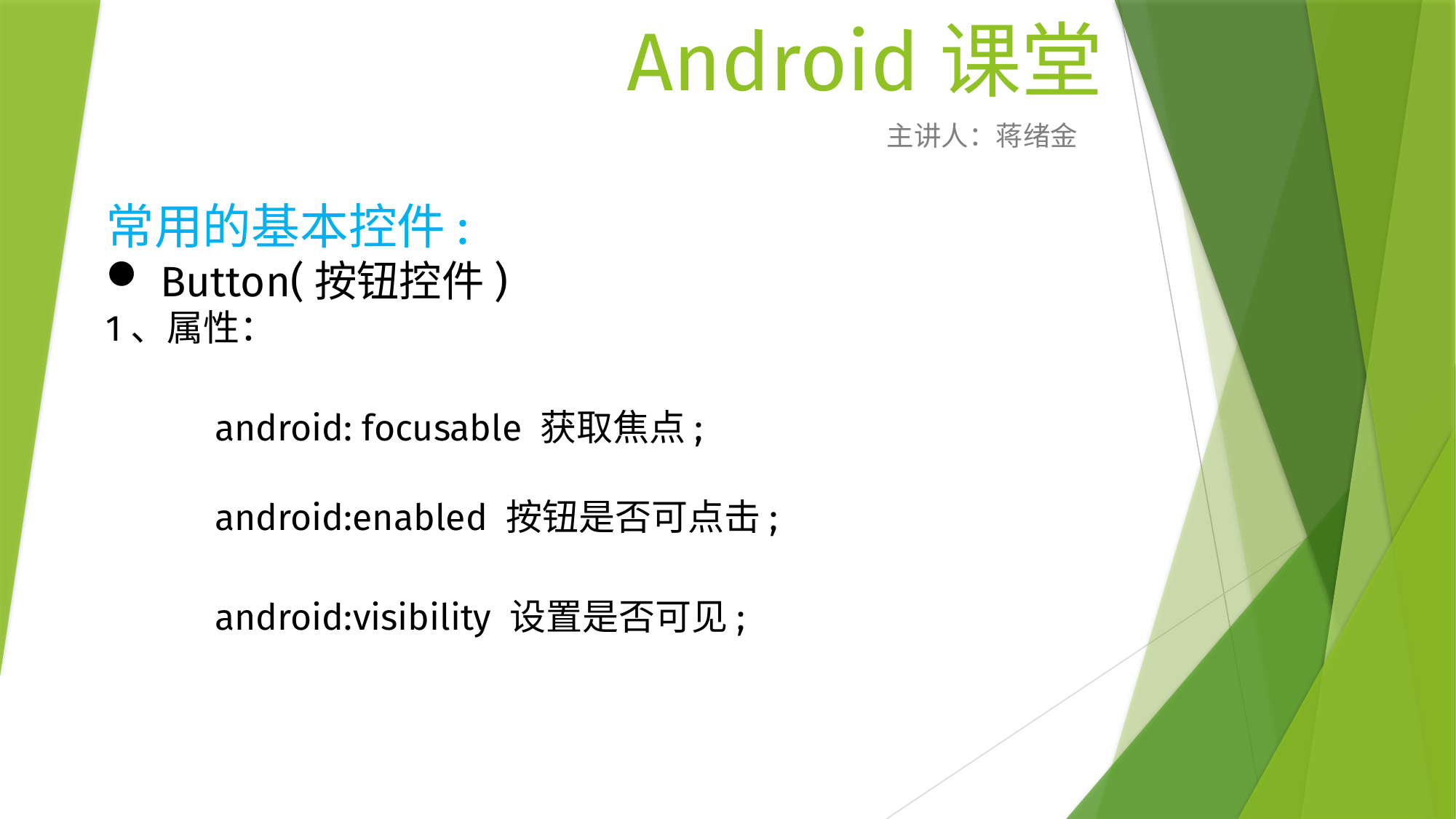

# Android课堂
主讲人：蒋绪金
常用的基本控件:
Button(按钮控件)
1、属性：

	android: focusable 获取焦点;

	android:enabled 按钮是否可点击;

	android:visibility 设置是否可见;